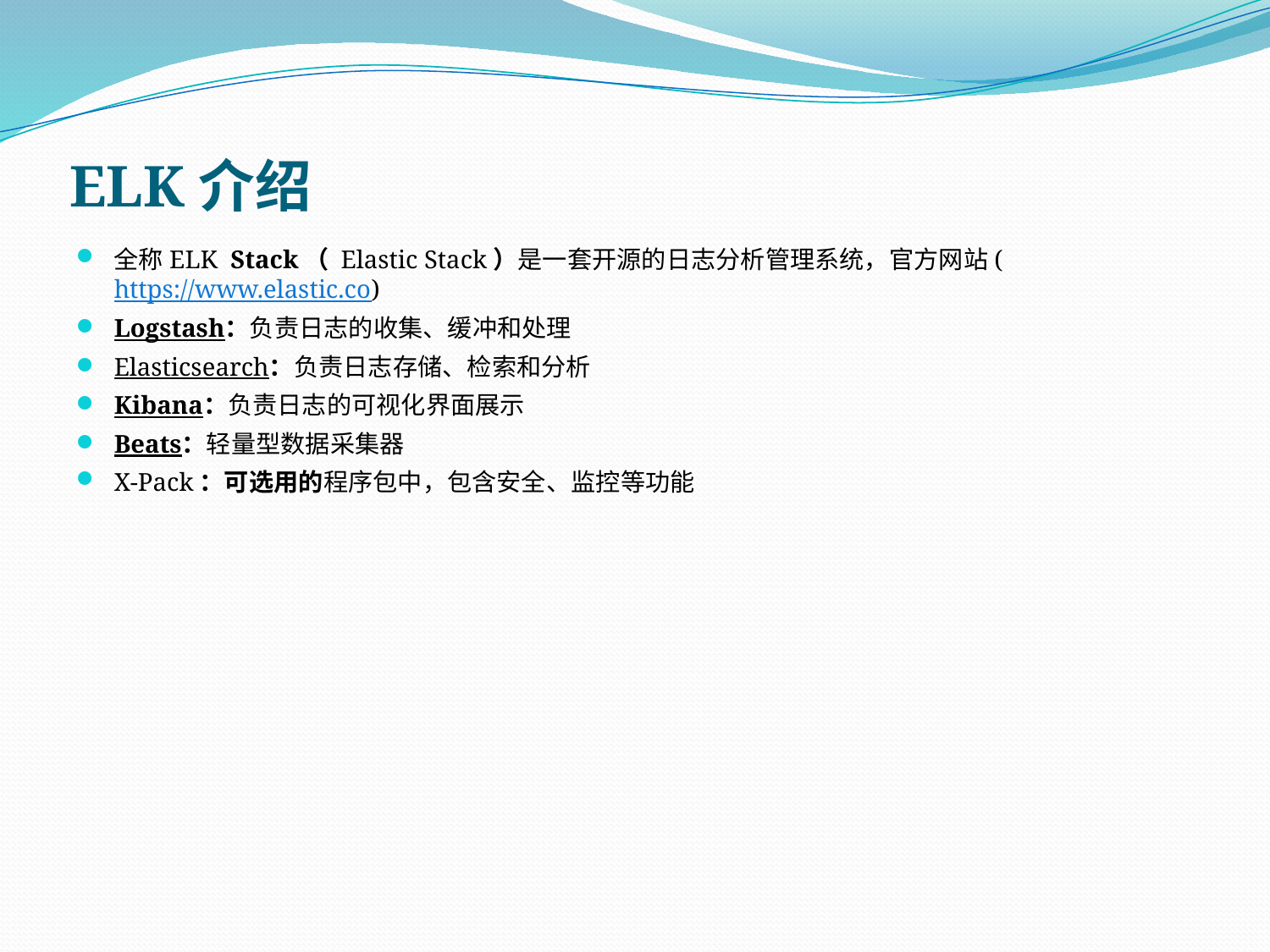

# ELK介绍
全称ELK  Stack（ Elastic Stack）是一套开源的日志分析管理系统，官方网站(https://www.elastic.co)
Logstash：负责日志的收集、缓冲和处理
Elasticsearch：负责日志存储、检索和分析
Kibana：负责日志的可视化界面展示
Beats：轻量型数据采集器
X-Pack：可选用的程序包中，包含安全、监控等功能